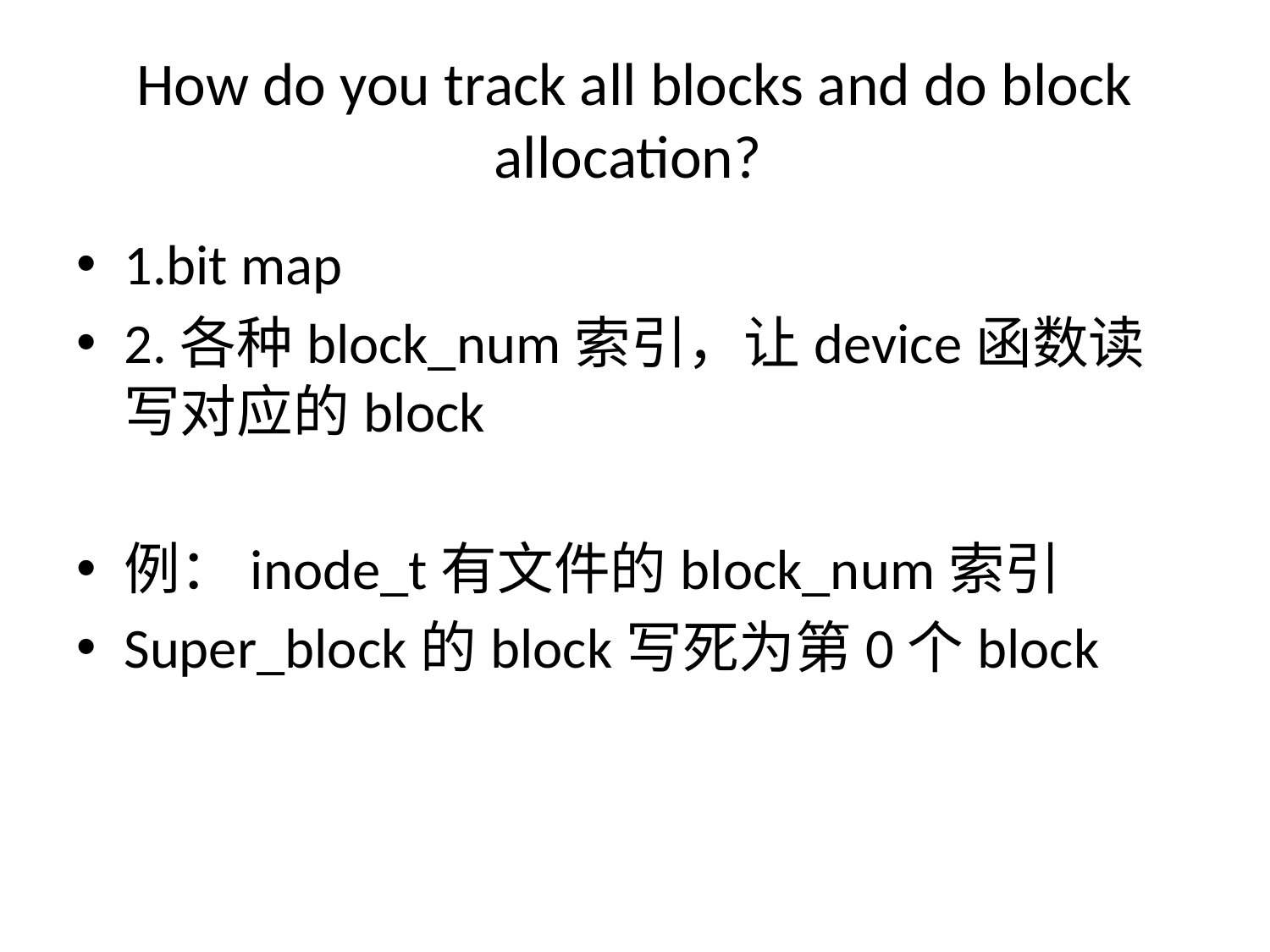

# How do you track all blocks and do block allocation?
1.bit map
2.各种block_num索引，让device函数读写对应的block

例：inode_t有文件的block_num索引
Super_block的block写死为第0个block